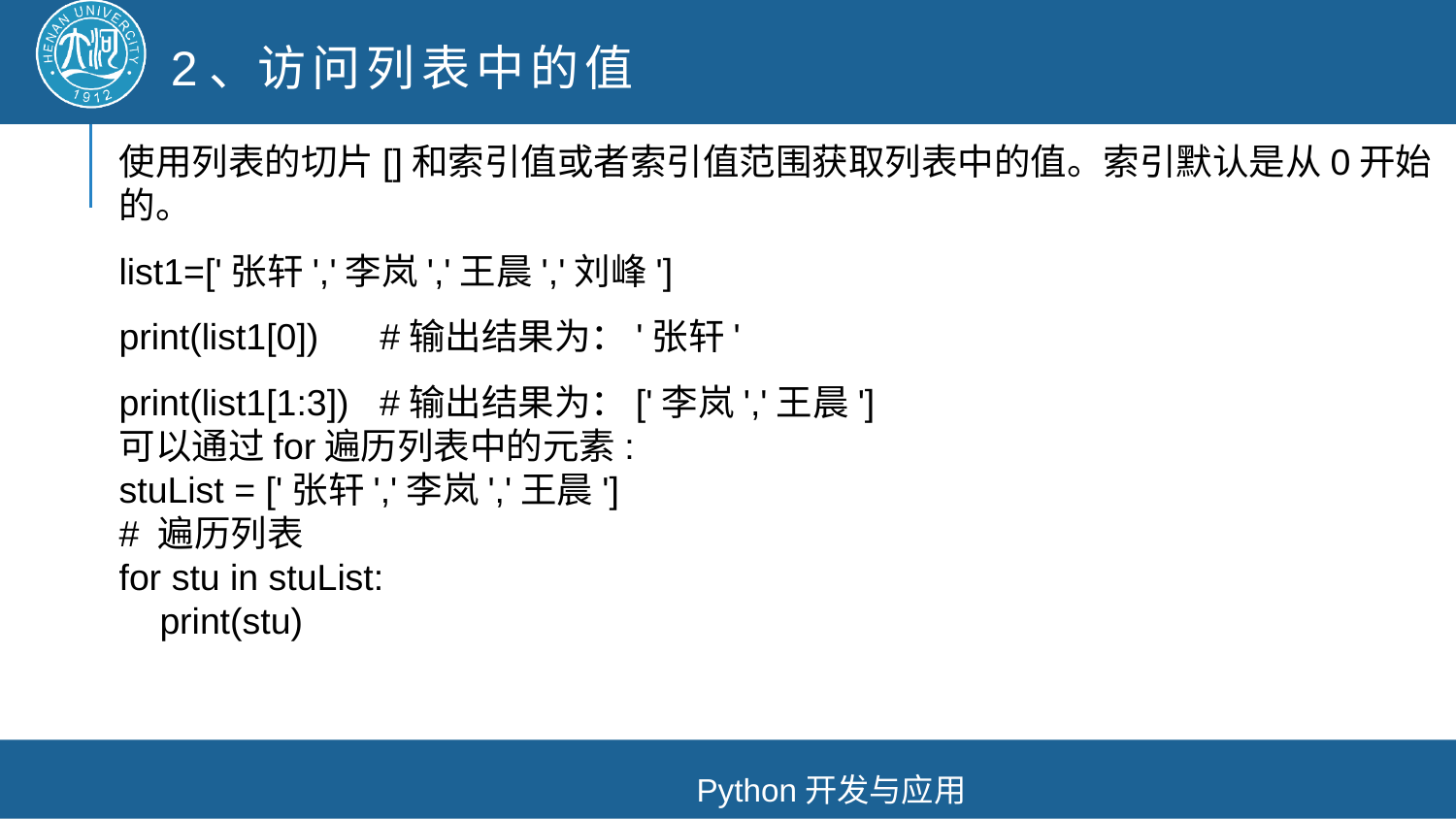

2、访问列表中的值
使用列表的切片[]和索引值或者索引值范围获取列表中的值。索引默认是从0开始的。
list1=['张轩','李岚','王晨','刘峰']
print(list1[0])      #输出结果为：'张轩'
print(list1[1:3])   #输出结果为：['李岚','王晨']
可以通过for遍历列表中的元素:
stuList = ['张轩','李岚','王晨']
# 遍历列表
for stu in stuList:
    print(stu)

Python开发与应用
18